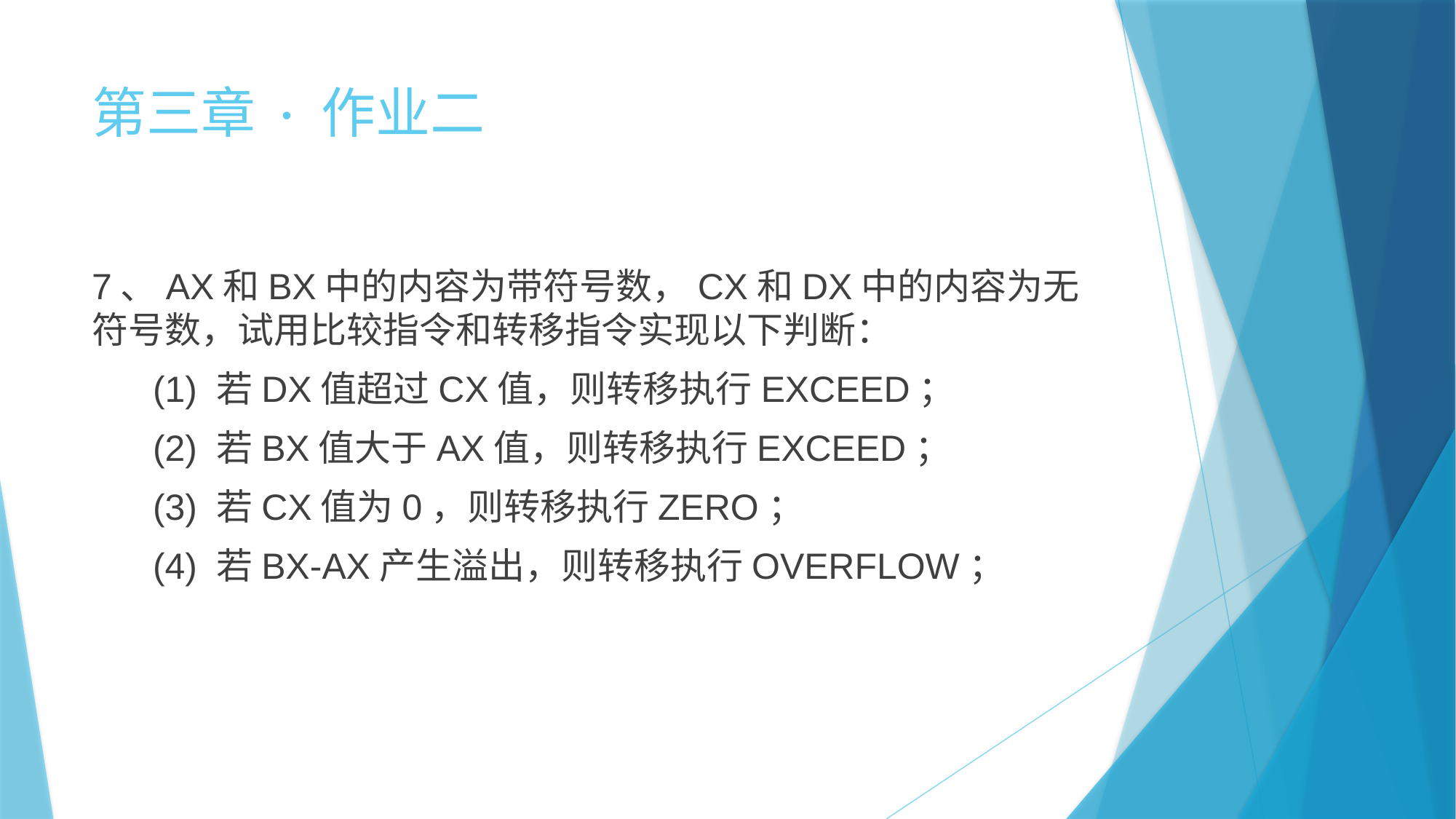

# 第三章 · 作业二
7、AX和BX中的内容为带符号数，CX和DX中的内容为无符号数，试用比较指令和转移指令实现以下判断：
      (1) 若DX值超过CX值，则转移执行EXCEED；
      (2) 若BX值大于AX值，则转移执行EXCEED；
      (3) 若CX值为0，则转移执行ZERO；
      (4) 若BX-AX产生溢出，则转移执行OVERFLOW；